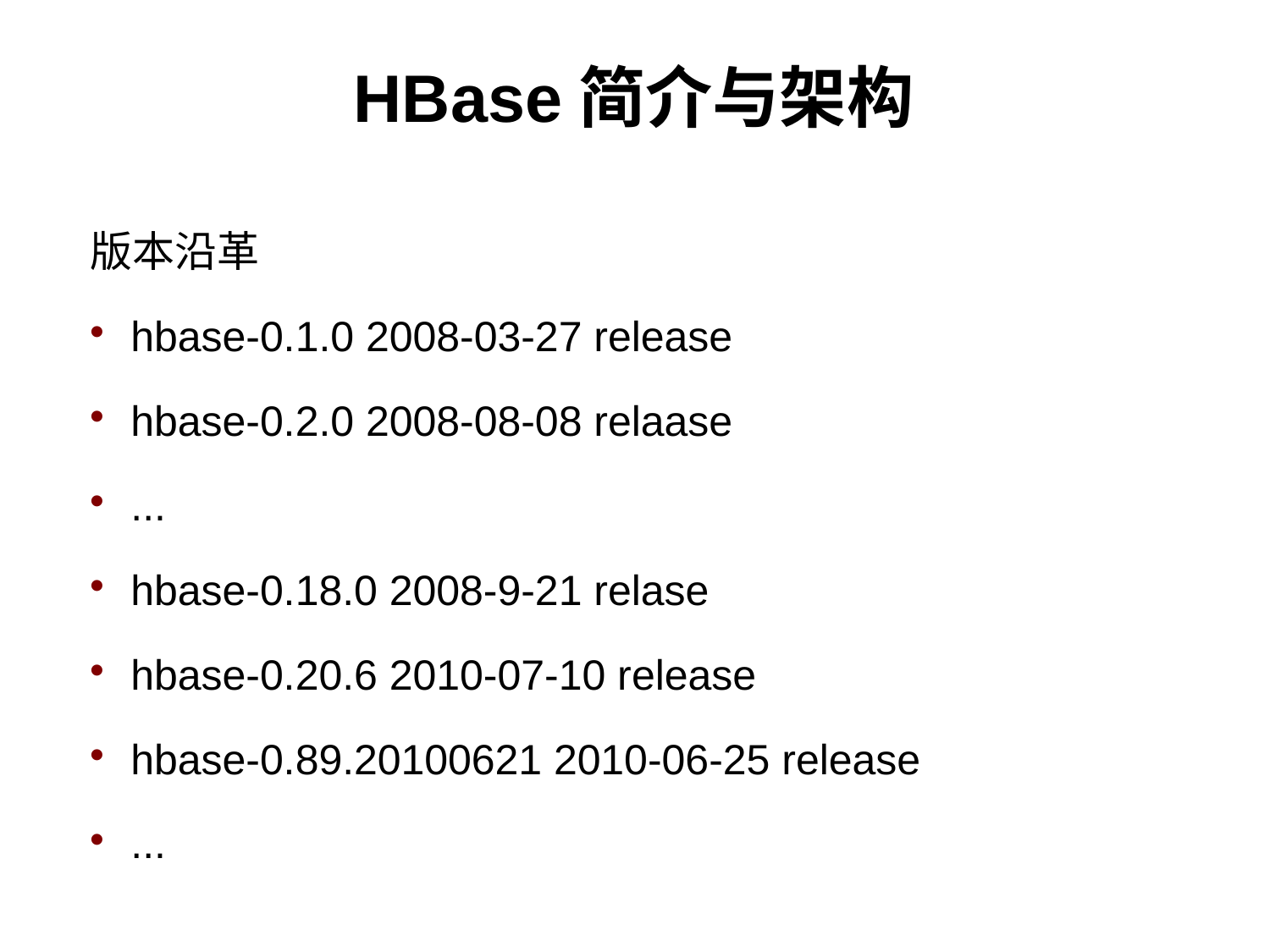

HBase简介与架构
版本沿革
hbase-0.1.0 2008-03-27 release
hbase-0.2.0 2008-08-08 relaase
...
hbase-0.18.0 2008-9-21 relase
hbase-0.20.6 2010-07-10 release
hbase-0.89.20100621 2010-06-25 release
...